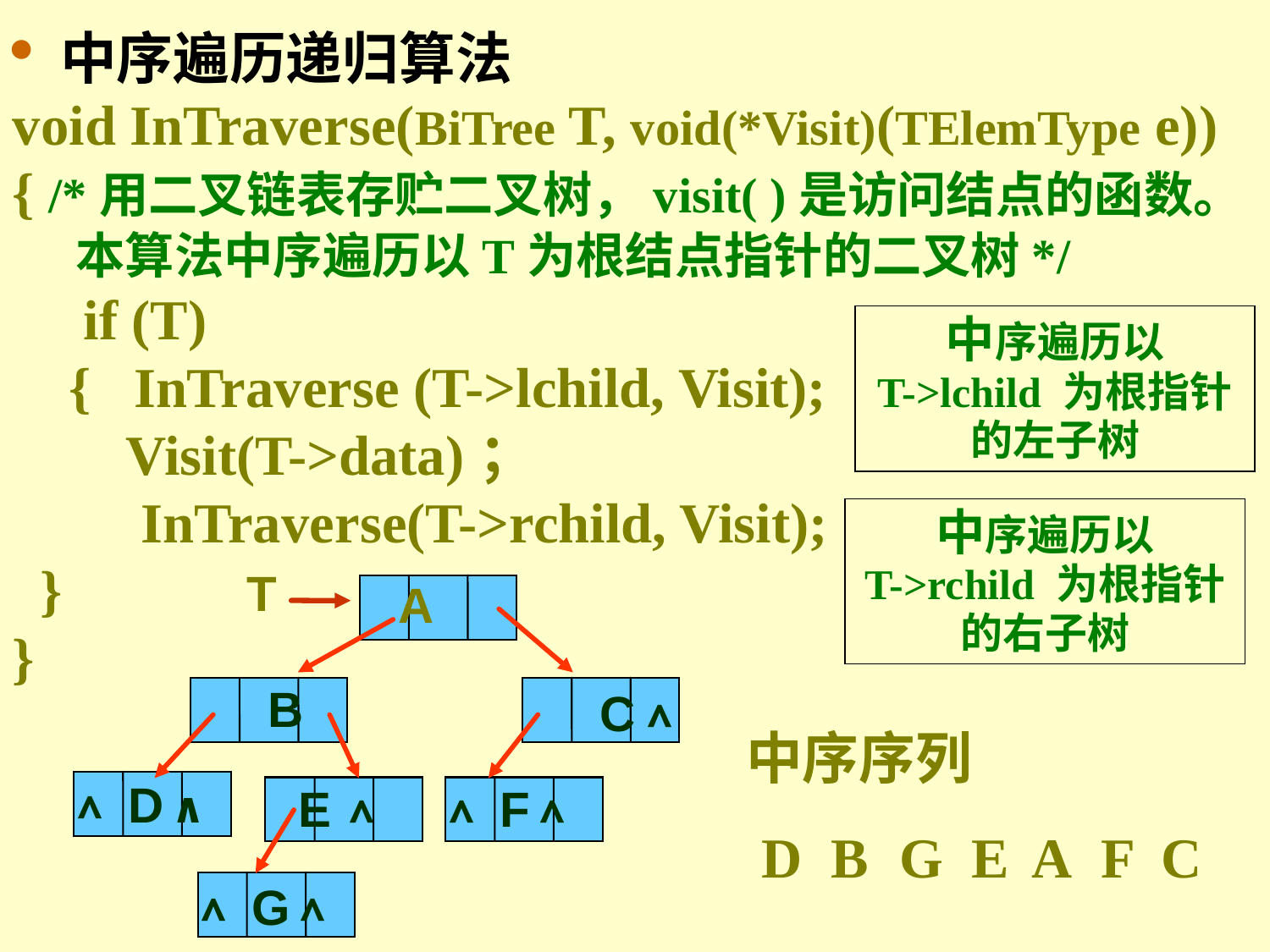

中序遍历递归算法
void InTraverse(BiTree T, void(*Visit)(TElemType e))
{ /*用二叉链表存贮二叉树，visit( )是访问结点的函数。本算法中序遍历以T为根结点指针的二叉树*/
     if (T)
    {   InTraverse (T->lchild, Visit);
        Visit(T->data)；
    InTraverse(T->rchild, Visit);
  }
}
中序遍历以
T->lchild 为根指针的左子树
中序遍历以
T->rchild 为根指针的右子树
T
   A

    B
    C  ∧

∧  D ∧
   E   ∧

∧  F ∧

∧  G  ∧

    中序序列
D
G
E
A
B
F
C